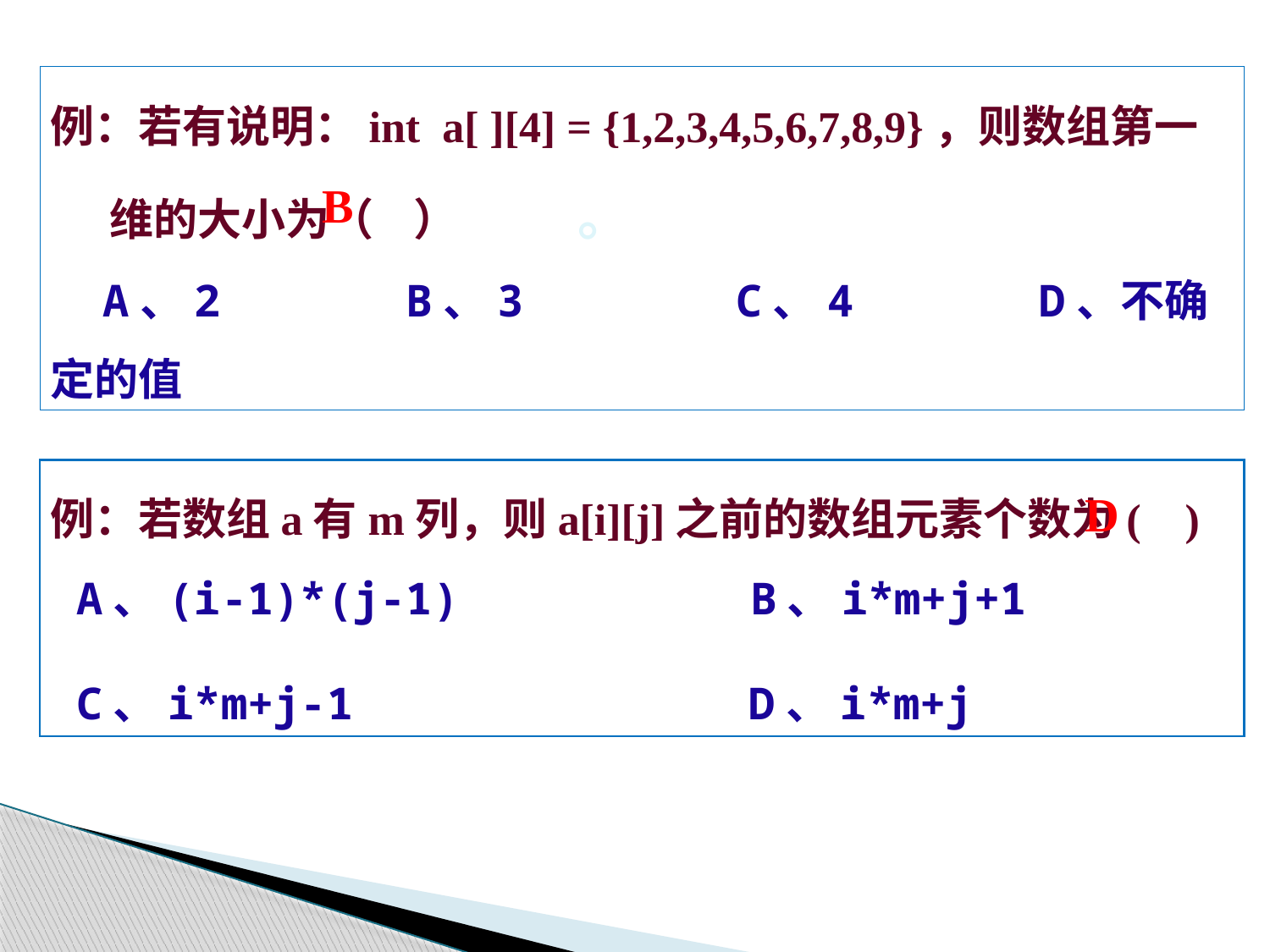

例：若有说明：int  a[ ][4] = {1,2,3,4,5,6,7,8,9}，则数组第一          维的大小为（    ）          。
  A、2       B、3        C、4       D、不确定的值
B

例：若数组a有m列，则a[i][j]之前的数组元素个数为(    )
 A、(i-1)*(j-1)           B、i*m+j+1
 C、i*m+j-1           D、i*m+j
D